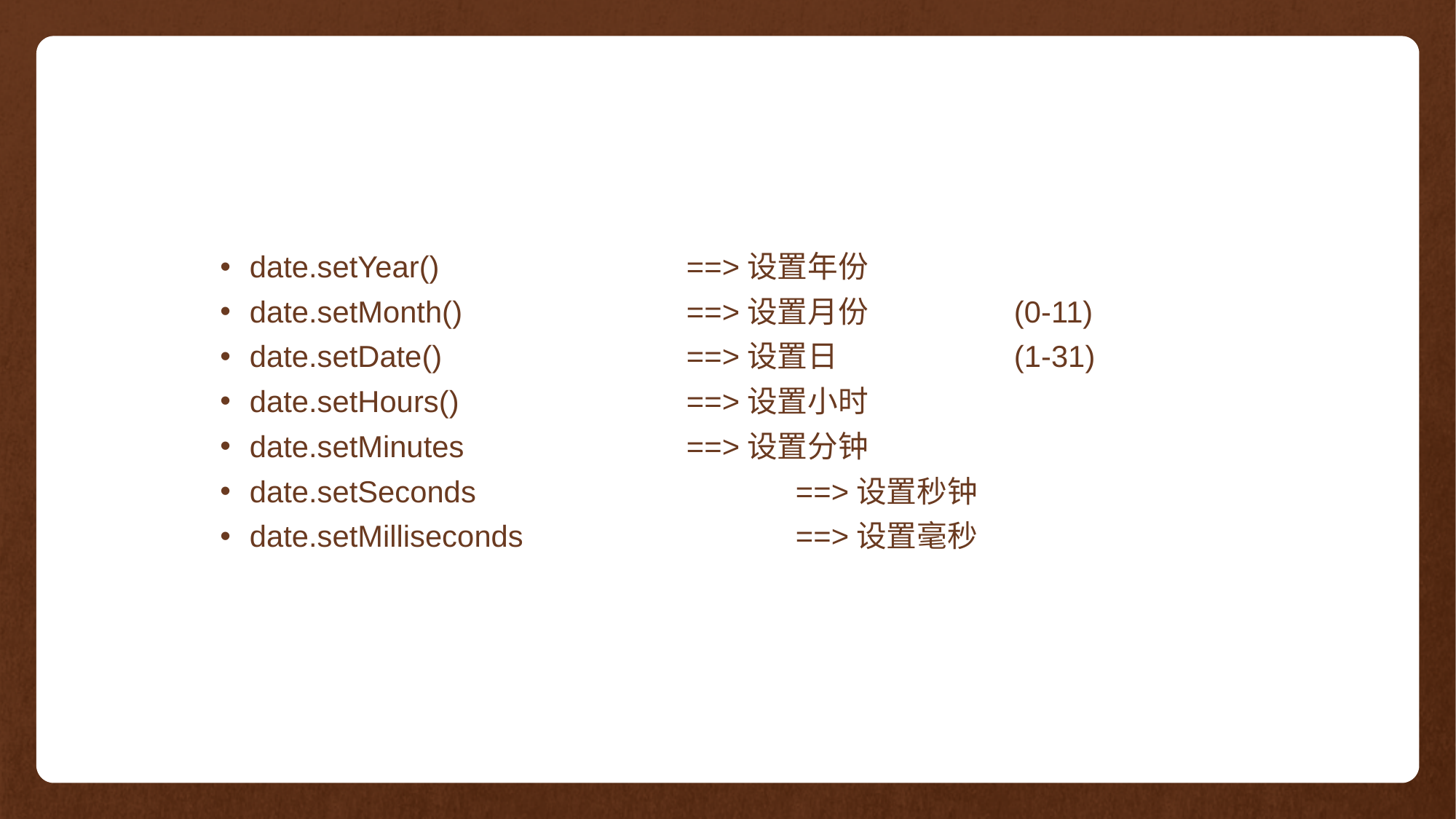

date.setYear()			==>设置年份
date.setMonth()			==>设置月份		(0-11)
date.setDate()			==>设置日		(1-31)
date.setHours()			==>设置小时
date.setMinutes			==>设置分钟
date.setSeconds			==>设置秒钟
date.setMilliseconds			==>设置毫秒